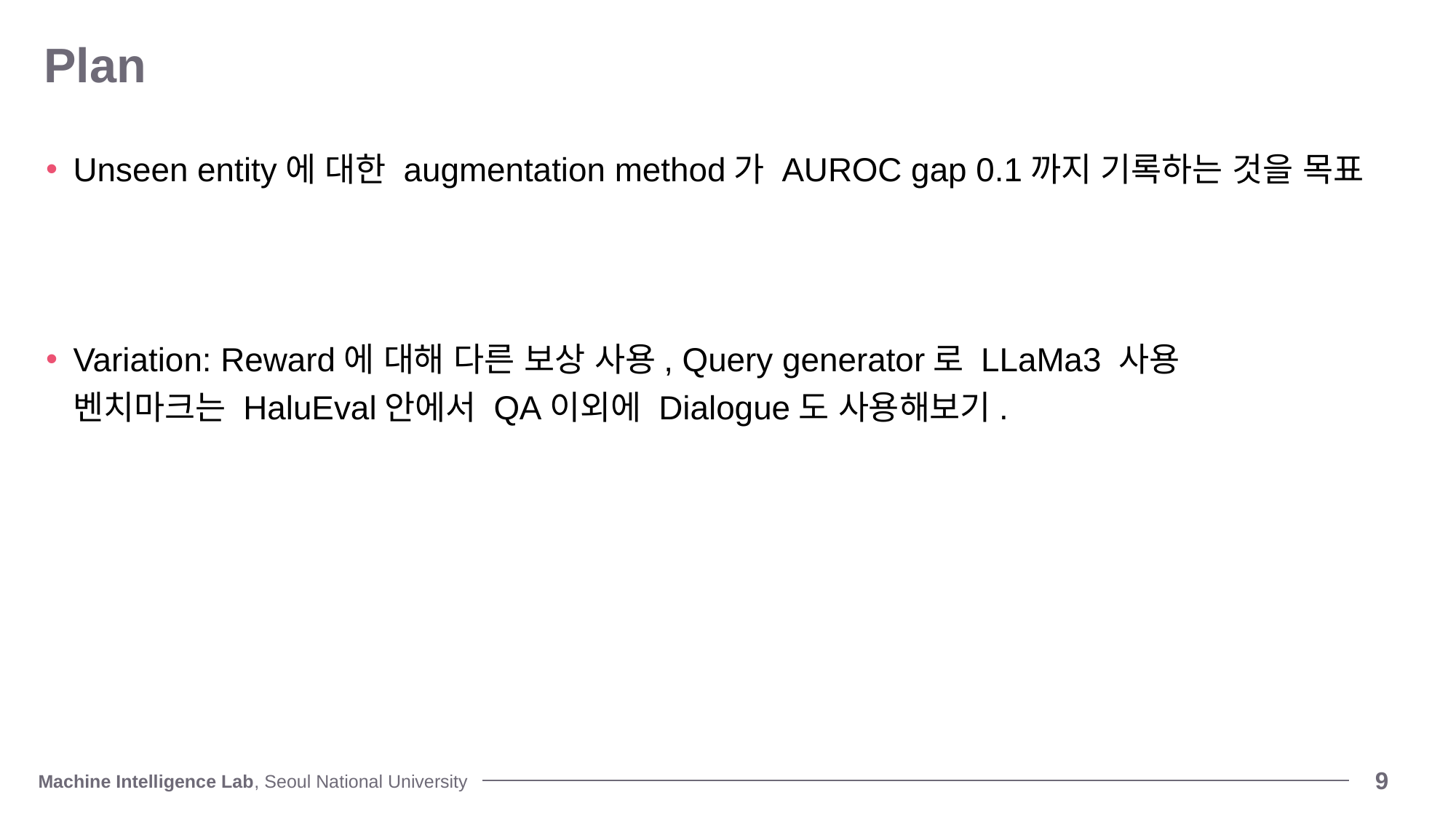

# Plan

Unseen entity에 대한 augmentation method가 AUROC gap 0.1까지 기록하는 것을 목표

Variation: Reward에 대해 다른 보상 사용, Query generator로 LLaMa3 사용
벤치마크는 HaluEval안에서 QA이외에 Dialogue도 사용해보기.